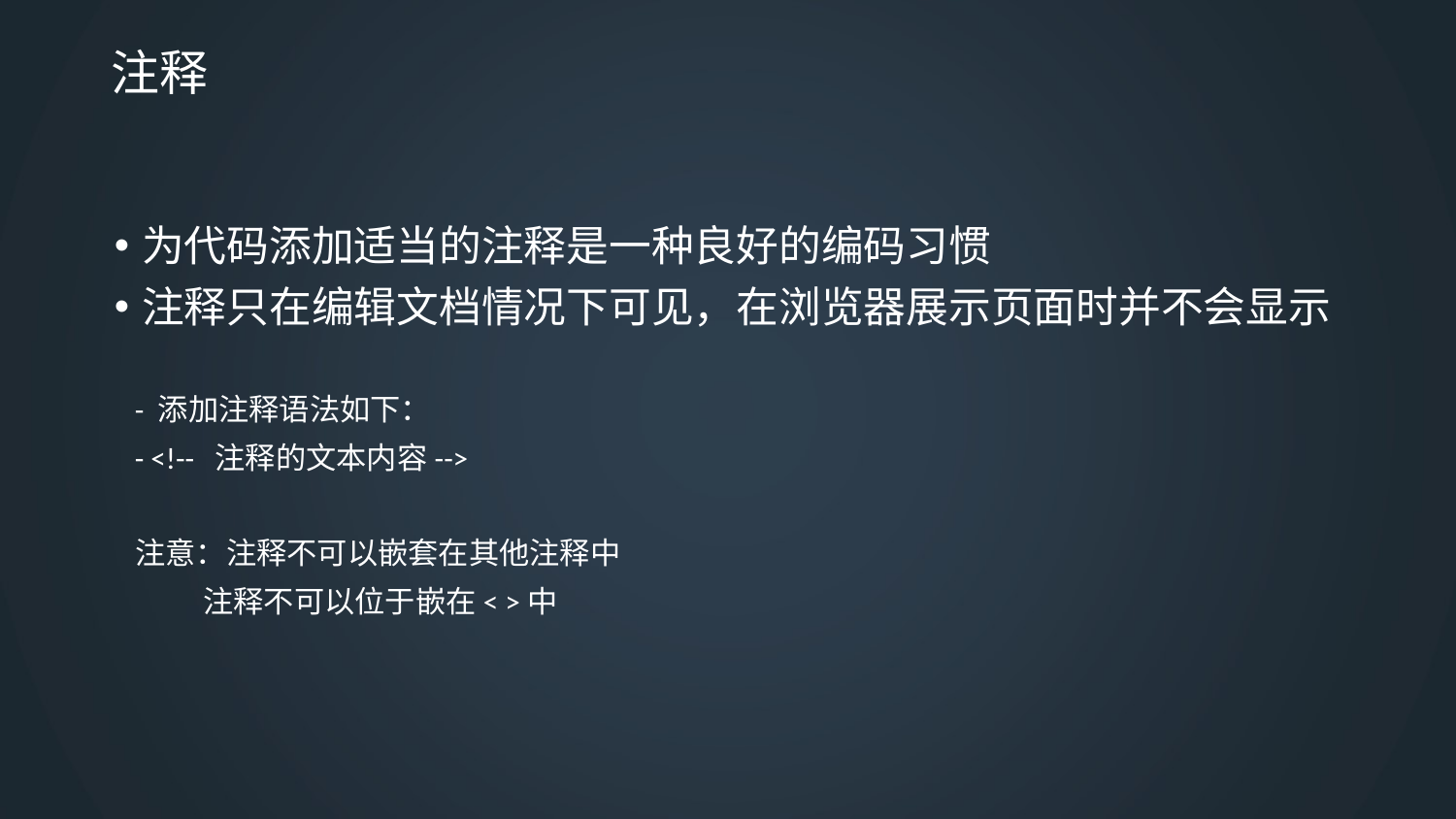

# 注释
为代码添加适当的注释是一种良好的编码习惯
注释只在编辑文档情况下可见，在浏览器展示页面时并不会显示

   - 添加注释语法如下：
   - <!--  注释的文本内容-->

  注意：注释不可以嵌套在其他注释中
            注释不可以位于嵌在< >中